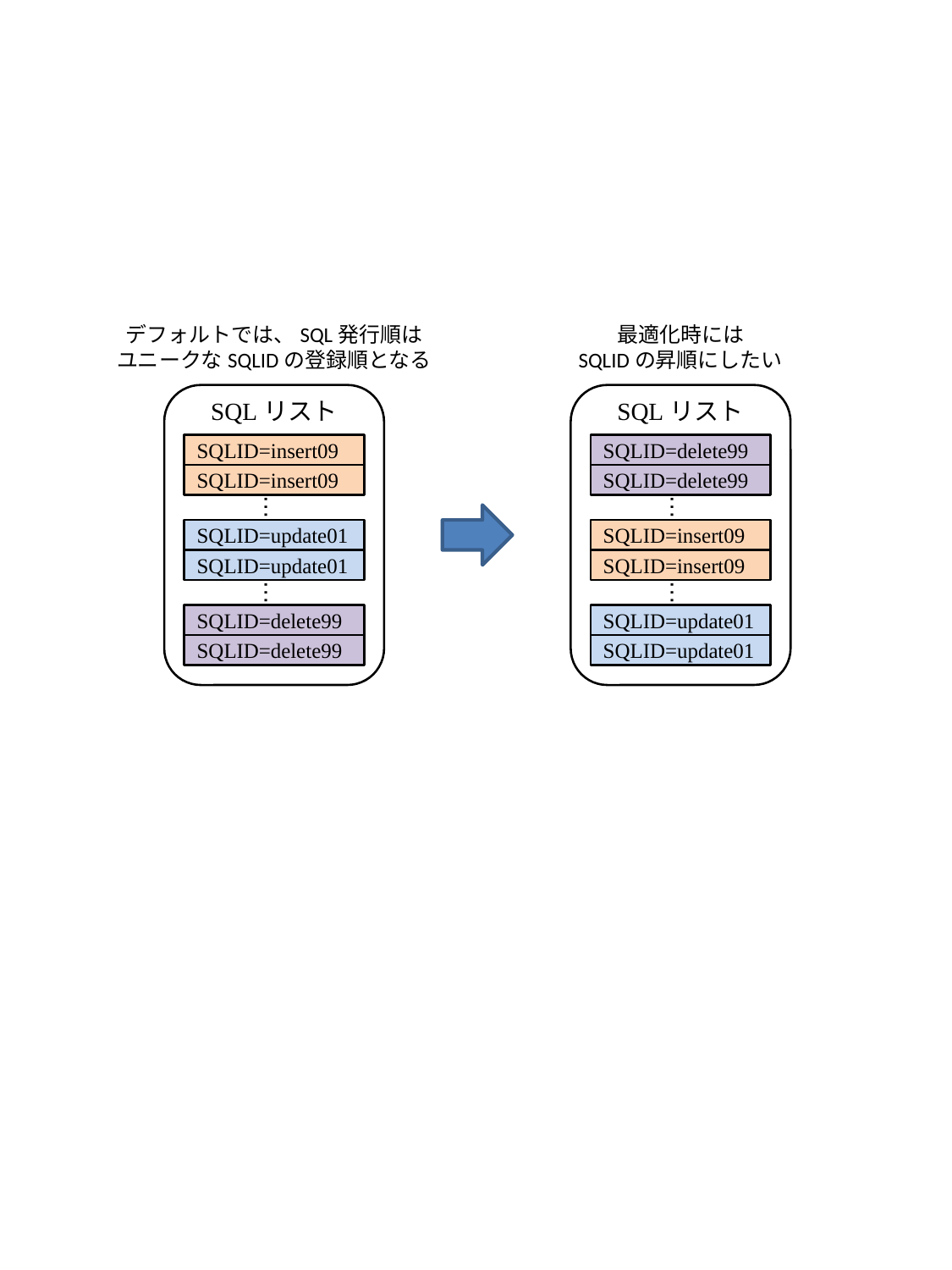

デフォルトでは、SQL発行順は
ユニークなSQLIDの登録順となる
SQLリスト
SQLID=insert09
SQLID=insert09
…
SQLID=update01
SQLID=update01
…
SQLID=delete99
SQLID=delete99
最適化時には
SQLIDの昇順にしたい
SQLリスト
SQLID=delete99
SQLID=delete99
…
SQLID=insert09
SQLID=insert09
…
SQLID=update01
SQLID=update01